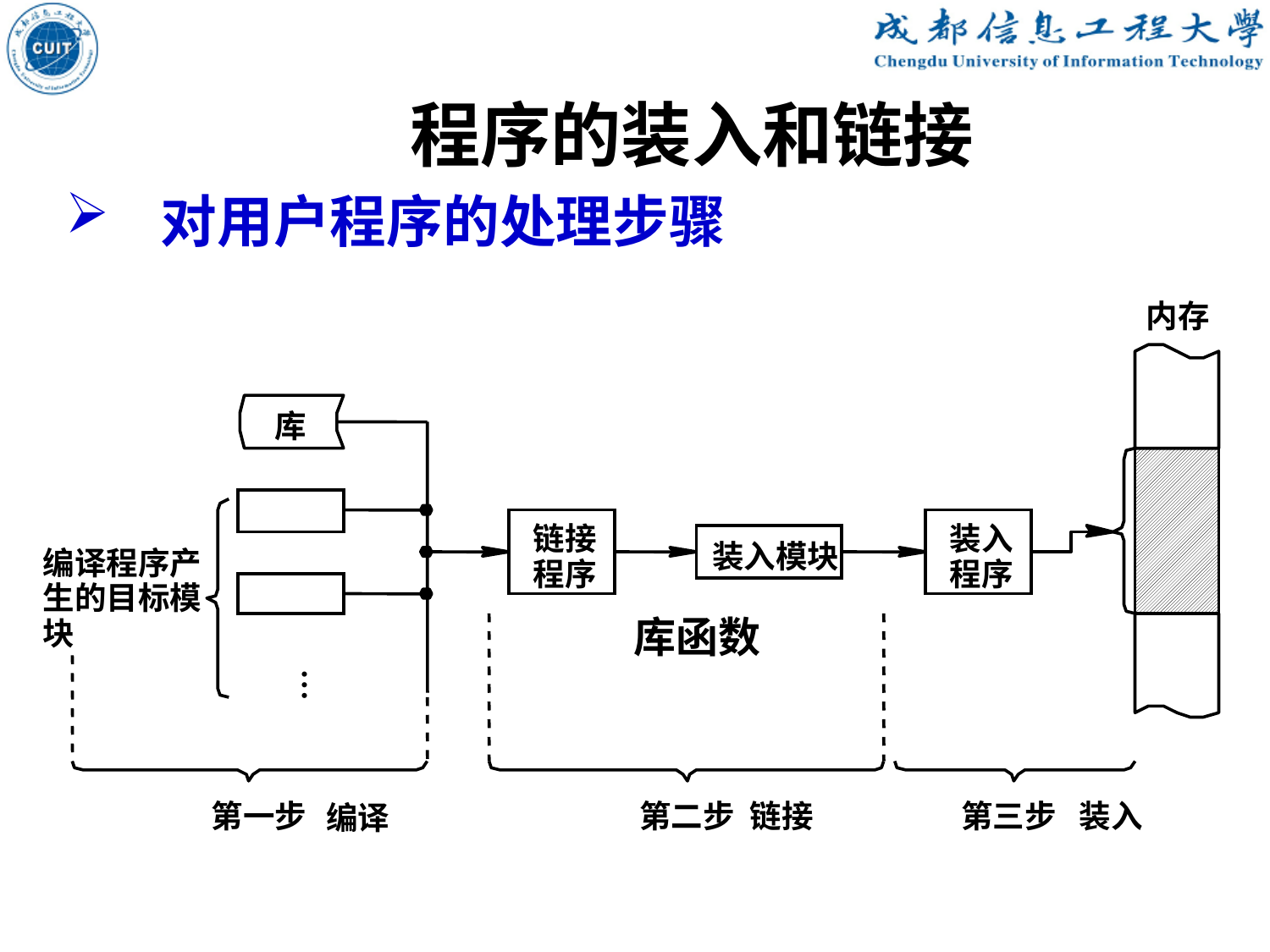

程序的装入和链接
对用户程序的处理步骤
内存

库

链接
装入

装入模块
编译程序产

程序
程序

生的目标模

块

…

第一步
第二步
第三步
库函数
链接
装入
编译